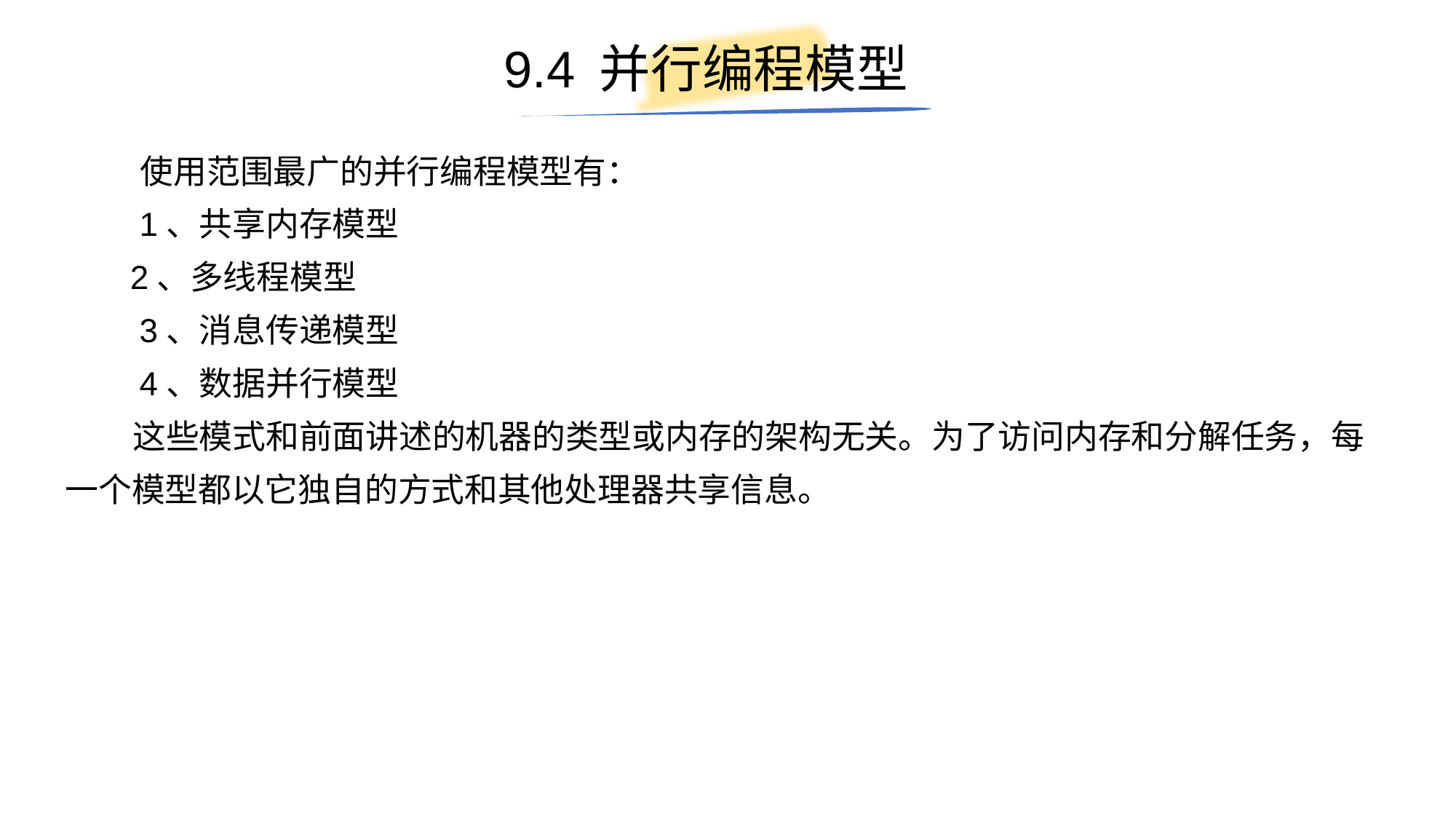

# 9.4 并行编程模型

         使用范围最广的并行编程模型有：
        1、共享内存模型
       2、多线程模型
        3、消息传递模型
        4、数据并行模型
        这些模式和前面讲述的机器的类型或内存的架构无关。为了访问内存和分解任务，每一个模型都以它独自的方式和其他处理器共享信息。